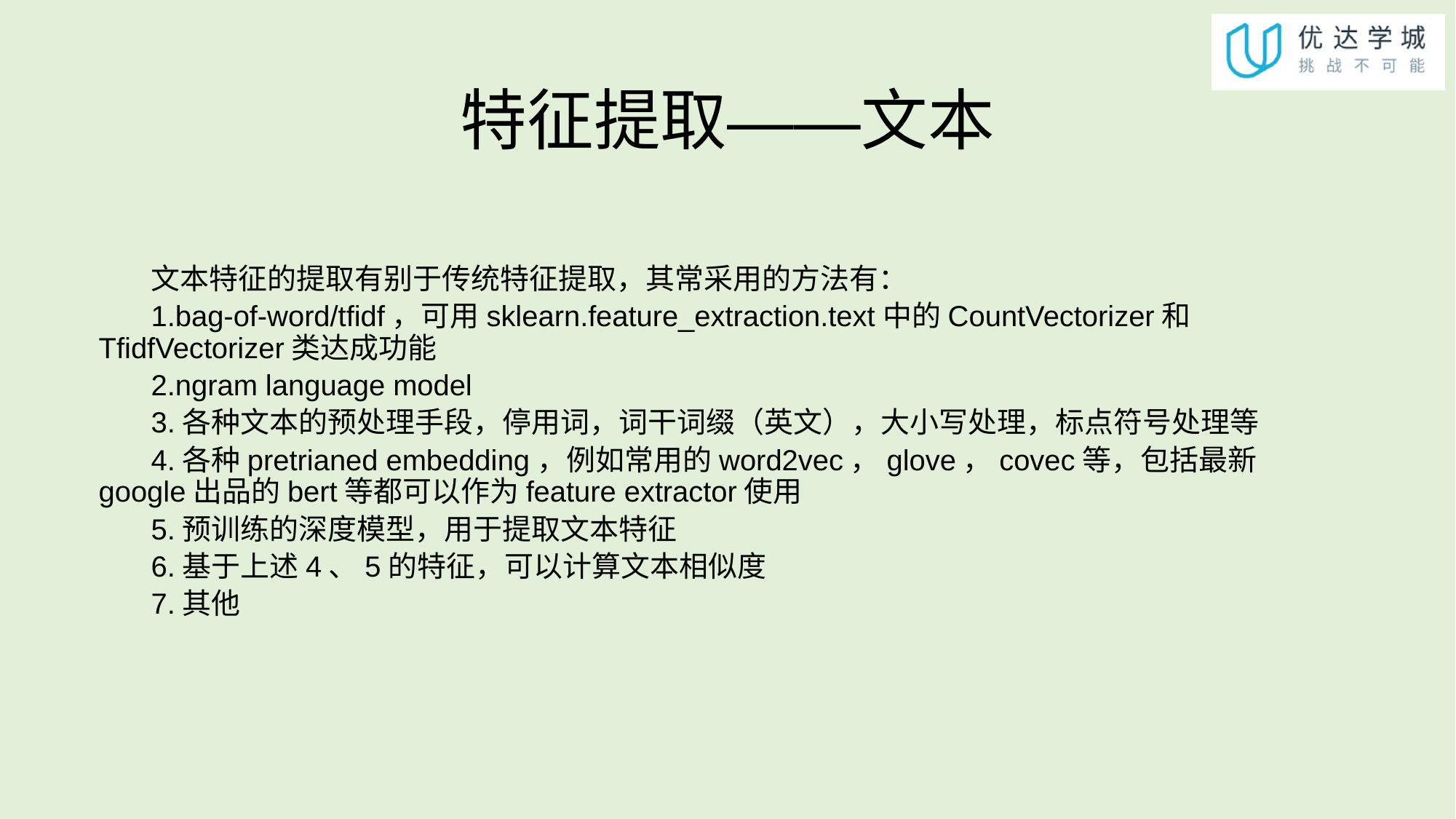

# 特征提取——文本

文本特征的提取有别于传统特征提取，其常采用的方法有：
1.bag-of-word/tfidf，可用sklearn.feature_extraction.text中的CountVectorizer和TfidfVectorizer类达成功能
2.ngram language model
3.各种文本的预处理手段，停用词，词干词缀（英文），大小写处理，标点符号处理等
4.各种pretrianed embedding，例如常用的word2vec，glove，covec等，包括最新google出品的bert等都可以作为feature extractor使用
5.预训练的深度模型，用于提取文本特征
6.基于上述4、5的特征，可以计算文本相似度
7.其他